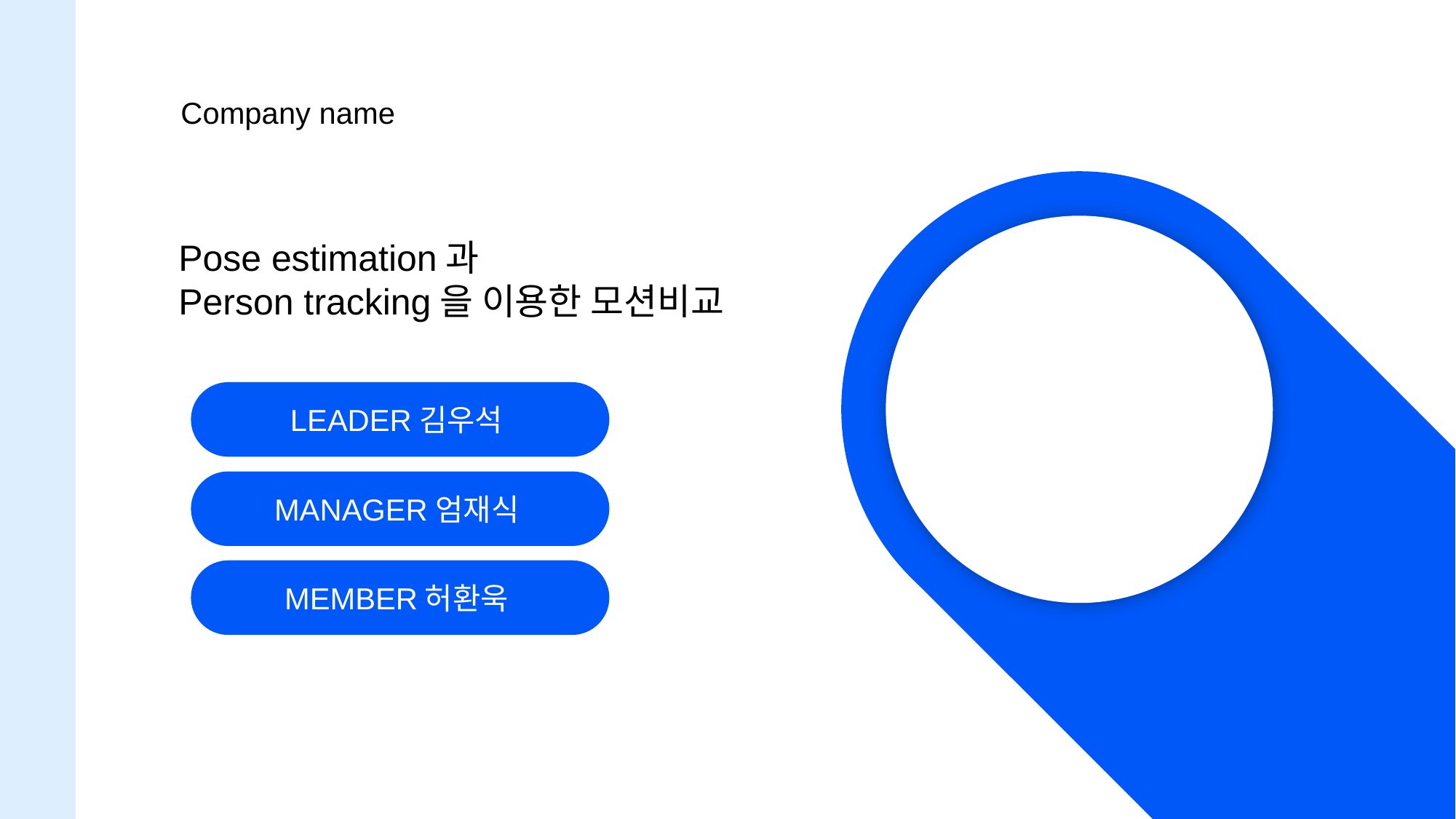

Company name
Pose estimation과
Person tracking을 이용한 모션비교
LEADER김우석
MANAGER엄재식
MEMBER허환욱